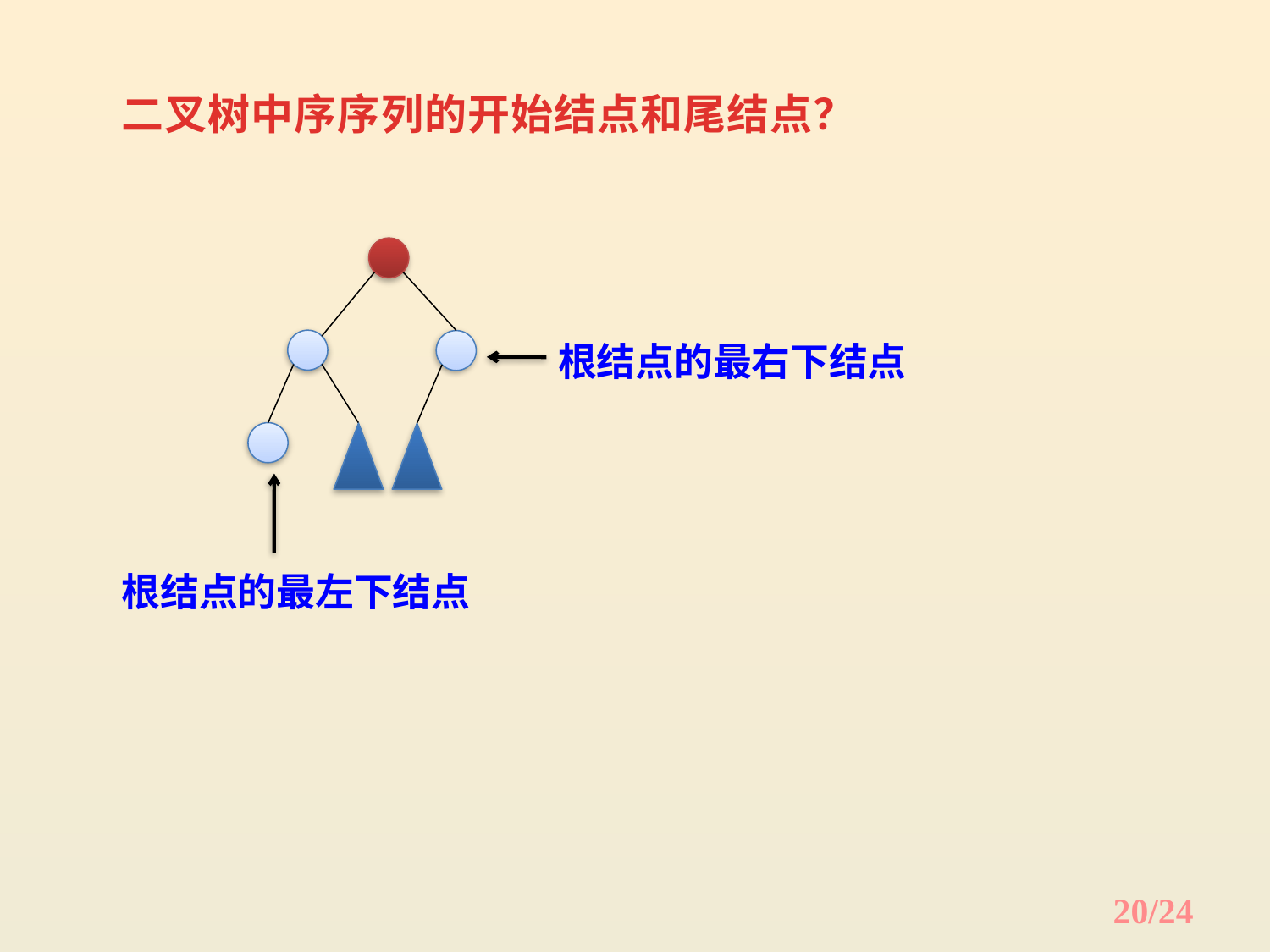

二叉树中序序列的开始结点和尾结点？

根结点的最右下结点
根结点的最左下结点
20/24